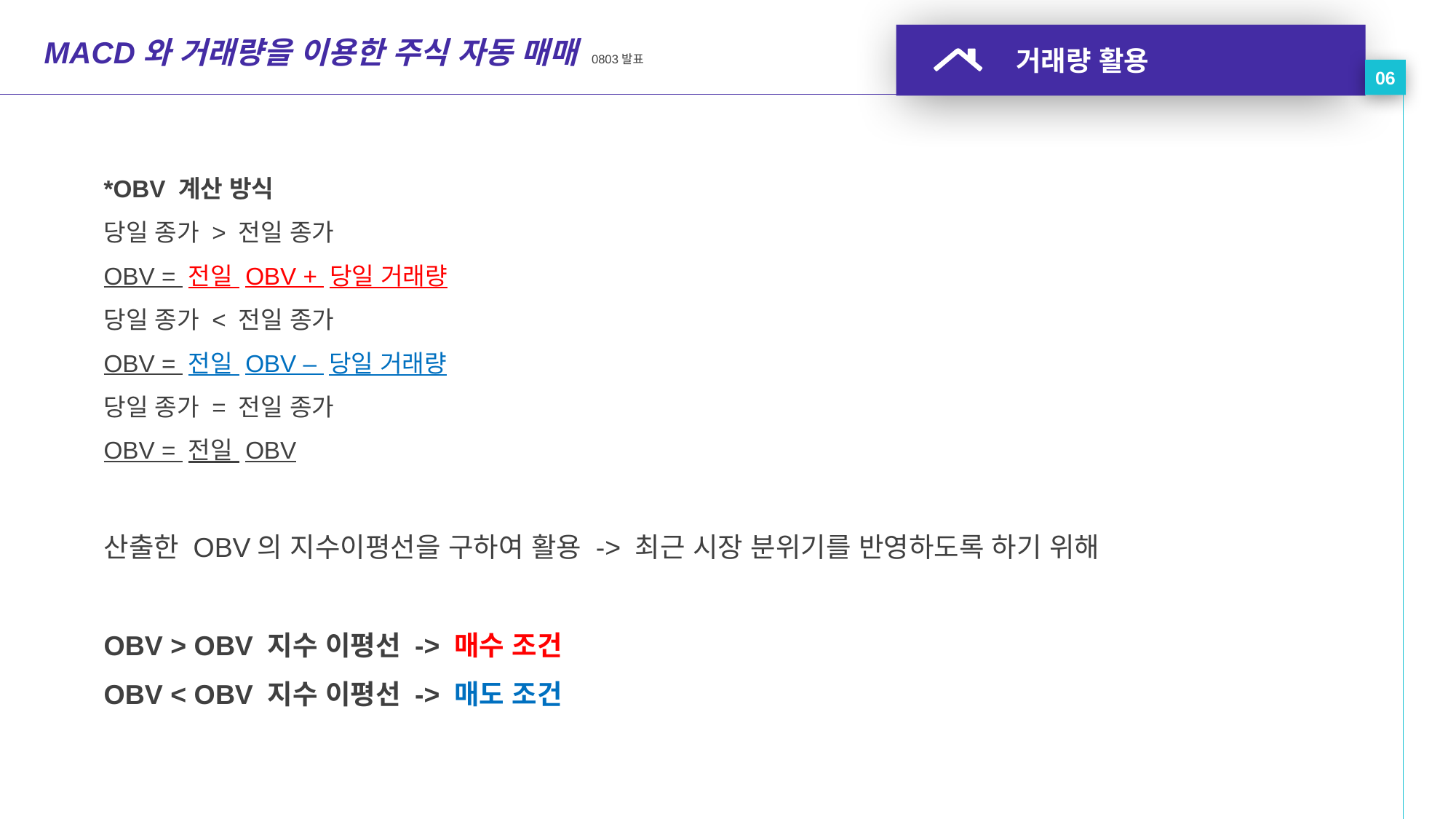

거래량 활용

06
MACD와 거래량을 이용한 주식 자동 매매  0803발표
*OBV 계산 방식
당일 종가 > 전일 종가
OBV = 전일 OBV + 당일 거래량
당일 종가 < 전일 종가
OBV = 전일 OBV – 당일 거래량
당일 종가 = 전일 종가
OBV = 전일 OBV

산출한 OBV의 지수이평선을 구하여 활용 -> 최근 시장 분위기를 반영하도록 하기 위해

OBV > OBV 지수 이평선 -> 매수 조건
OBV < OBV 지수 이평선 -> 매도 조건